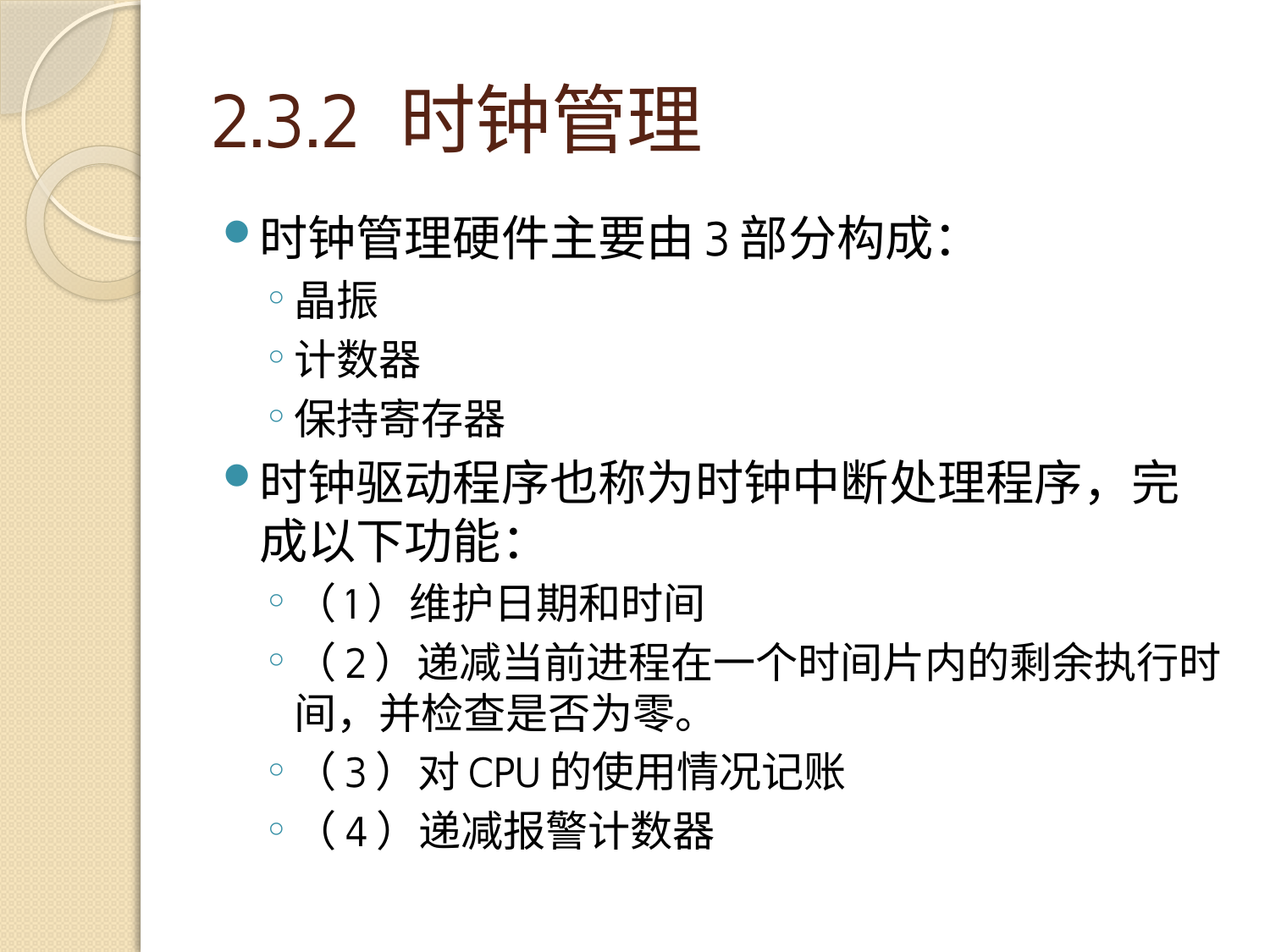

# 2.3.2 时钟管理
时钟管理硬件主要由3部分构成：
晶振
计数器
保持寄存器
时钟驱动程序也称为时钟中断处理程序，完成以下功能：
（1）维护日期和时间
（2）递减当前进程在一个时间片内的剩余执行时间，并检查是否为零。
（3）对CPU的使用情况记账
（4）递减报警计数器